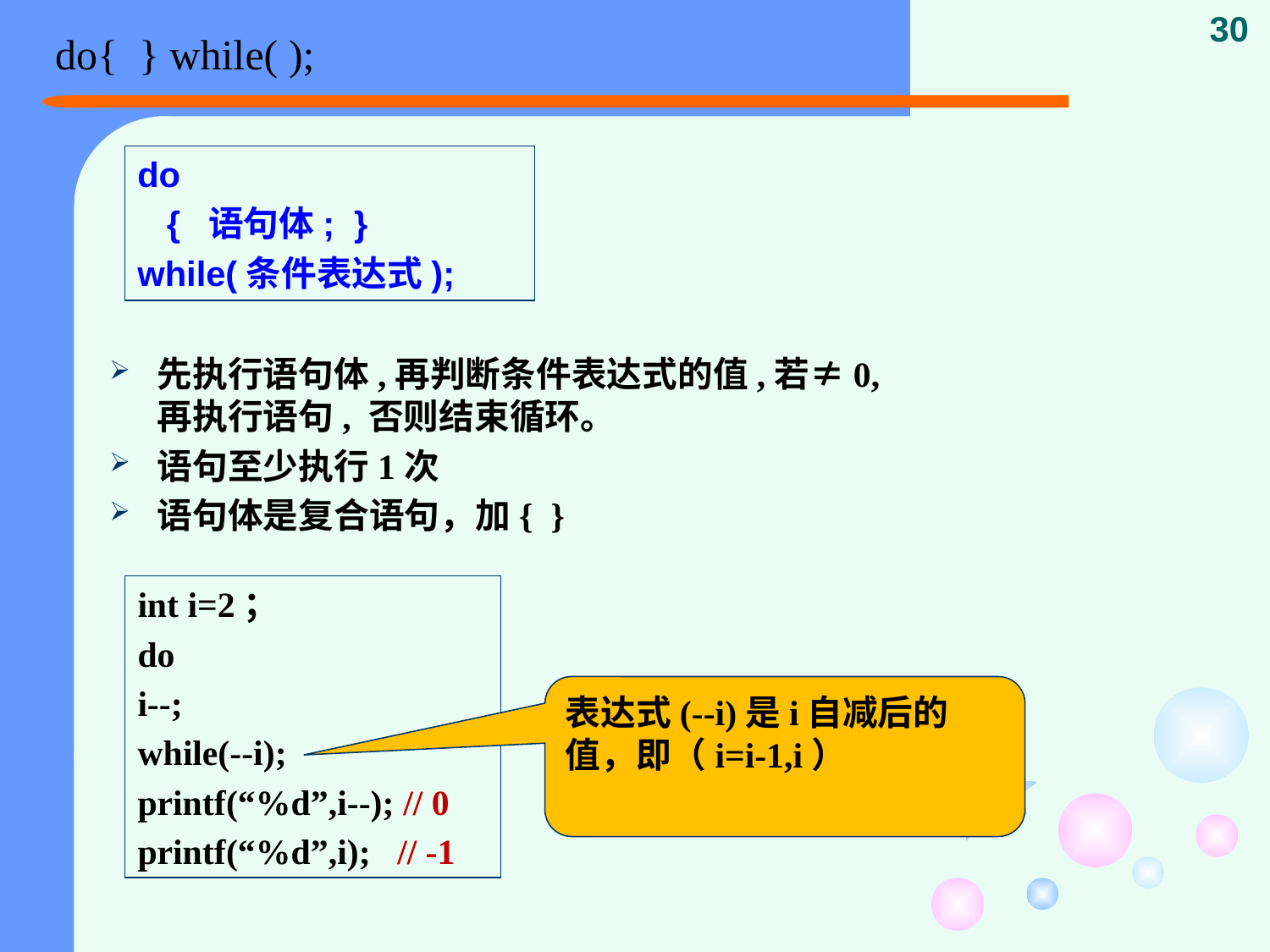

do{  } while( );
30
do
   {  语句体;  }
while(条件表达式);
先执行语句体,再判断条件表达式的值,若≠0,再执行语句, 否则结束循环。
语句至少执行1次
语句体是复合语句，加{  }
int i=2；
do
i--;
while(--i);
printf(“%d”,i--); // 0
printf(“%d”,i);   // -1
表达式(--i)是i自减后的值，即（i=i-1,i）